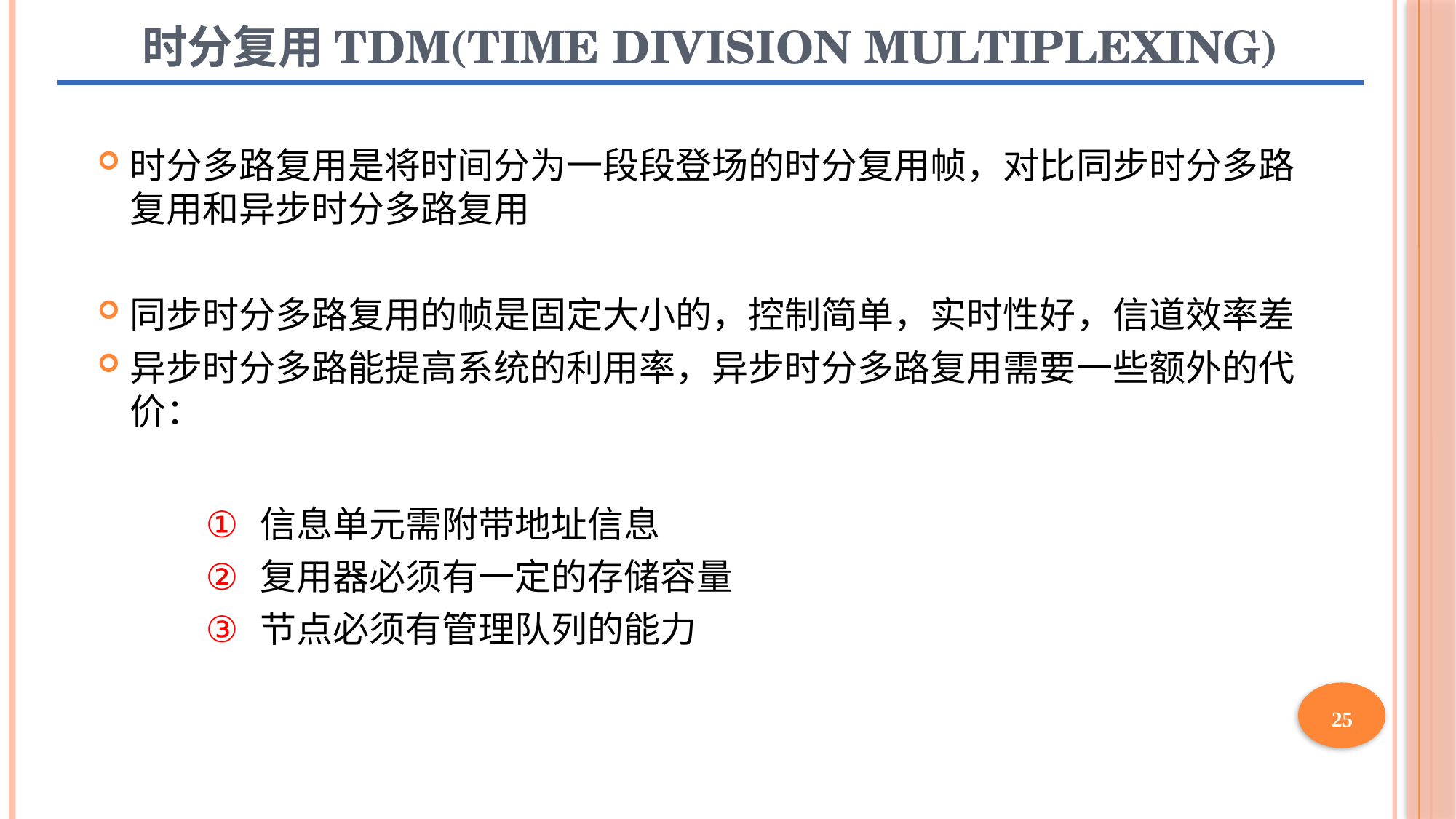

时分复用TDM(Time Division Multiplexing)
时分多路复用是将时间分为一段段登场的时分复用帧，对比同步时分多路复用和异步时分多路复用

同步时分多路复用的帧是固定大小的，控制简单，实时性好，信道效率差
异步时分多路能提高系统的利用率，异步时分多路复用需要一些额外的代价：
信息单元需附带地址信息
复用器必须有一定的存储容量
节点必须有管理队列的能力
25